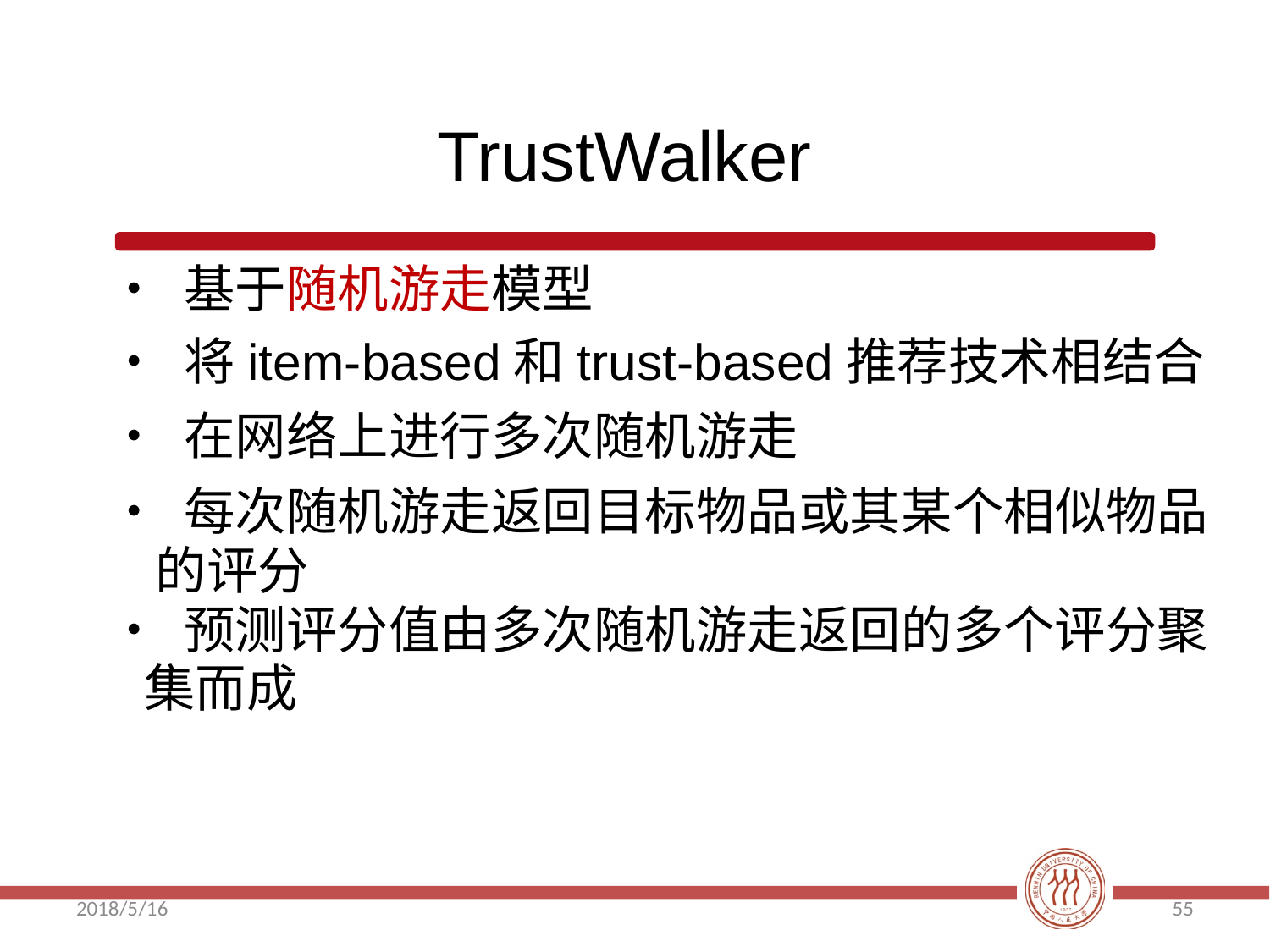

TrustWalker

• 基于随机游走模型

• 将item-based和trust-based推荐技术相结合

• 在网络上进行多次随机游走

• 每次随机游走返回目标物品或其某个相似物品
   的评分
• 预测评分值由多次随机游走返回的多个评分聚
  集而成

2018/5/16
55